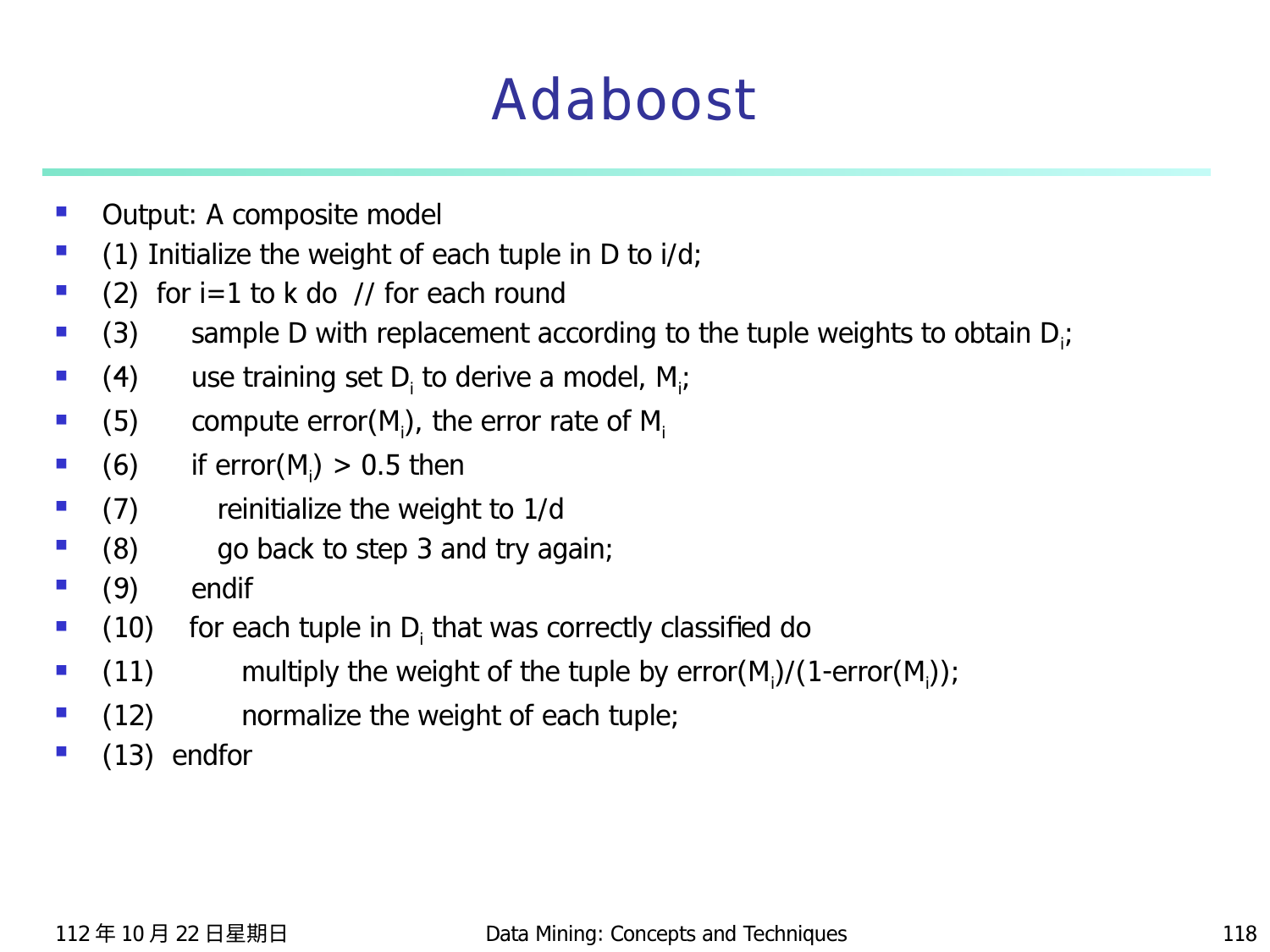

# Adaboost
Output: A composite model
(1) Initialize the weight of each tuple in D to i/d;
(2)  for i=1 to k do  // for each round
(3)      sample D with replacement according to the tuple weights to obtain Di;
(4)      use training set Di to derive a model, Mi;
(5)      compute error(Mi), the error rate of Mi
(6)      if error(Mi) > 0.5 then
(7)         reinitialize the weight to 1/d
(8)         go back to step 3 and try again;
(9)      endif
(10)    for each tuple in Di that was correctly classified do
(11)          multiply the weight of the tuple by error(Mi)/(1-error(Mi));
(12)          normalize the weight of each tuple;
(13)  endfor
112年10月22日星期日
Data Mining: Concepts and Techniques
118